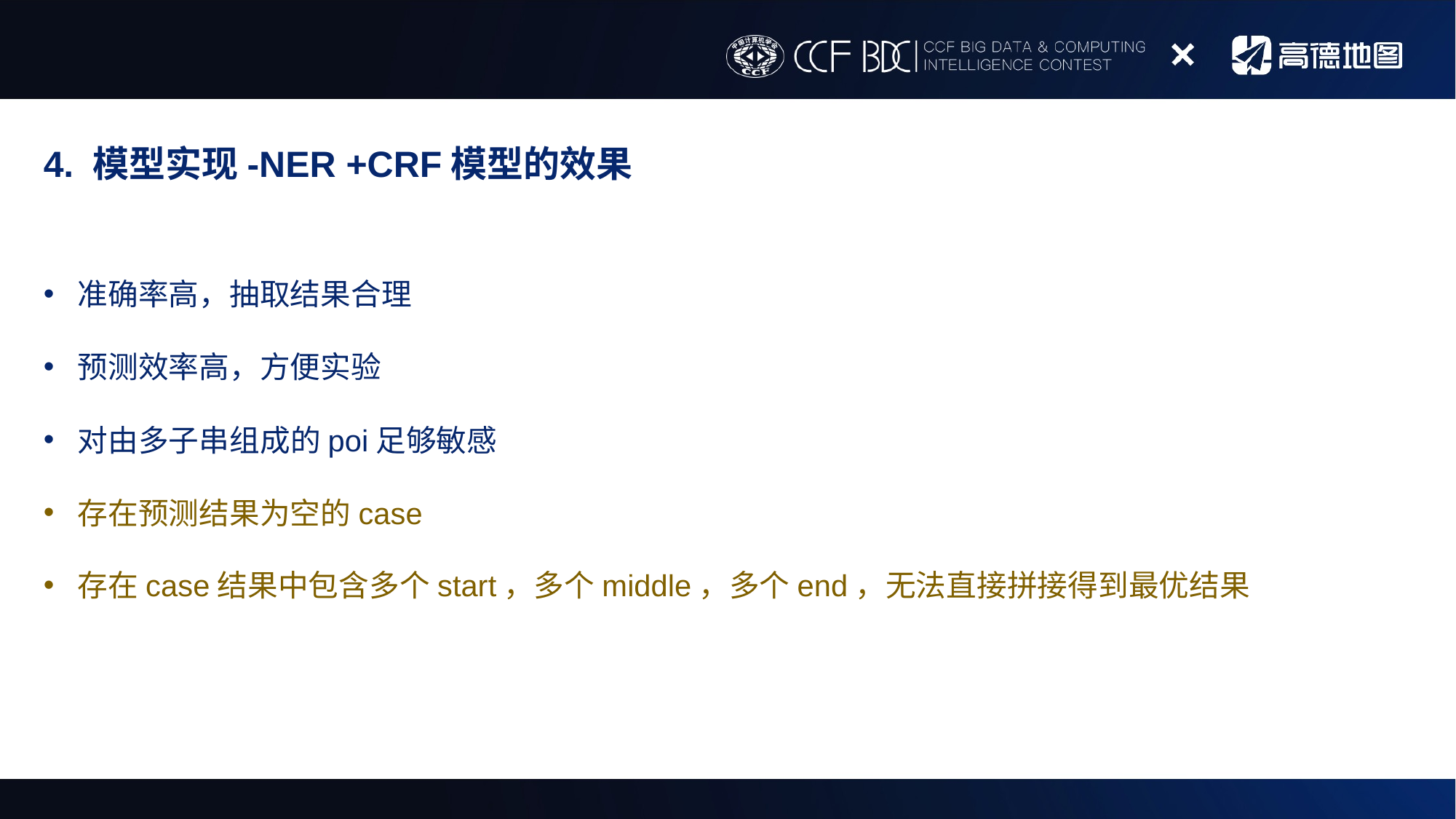

4. 模型实现-NER +CRF模型的效果
准确率高，抽取结果合理

预测效率高，方便实验

对由多子串组成的poi足够敏感

存在预测结果为空的case

存在case结果中包含多个start，多个middle，多个end，无法直接拼接得到最优结果